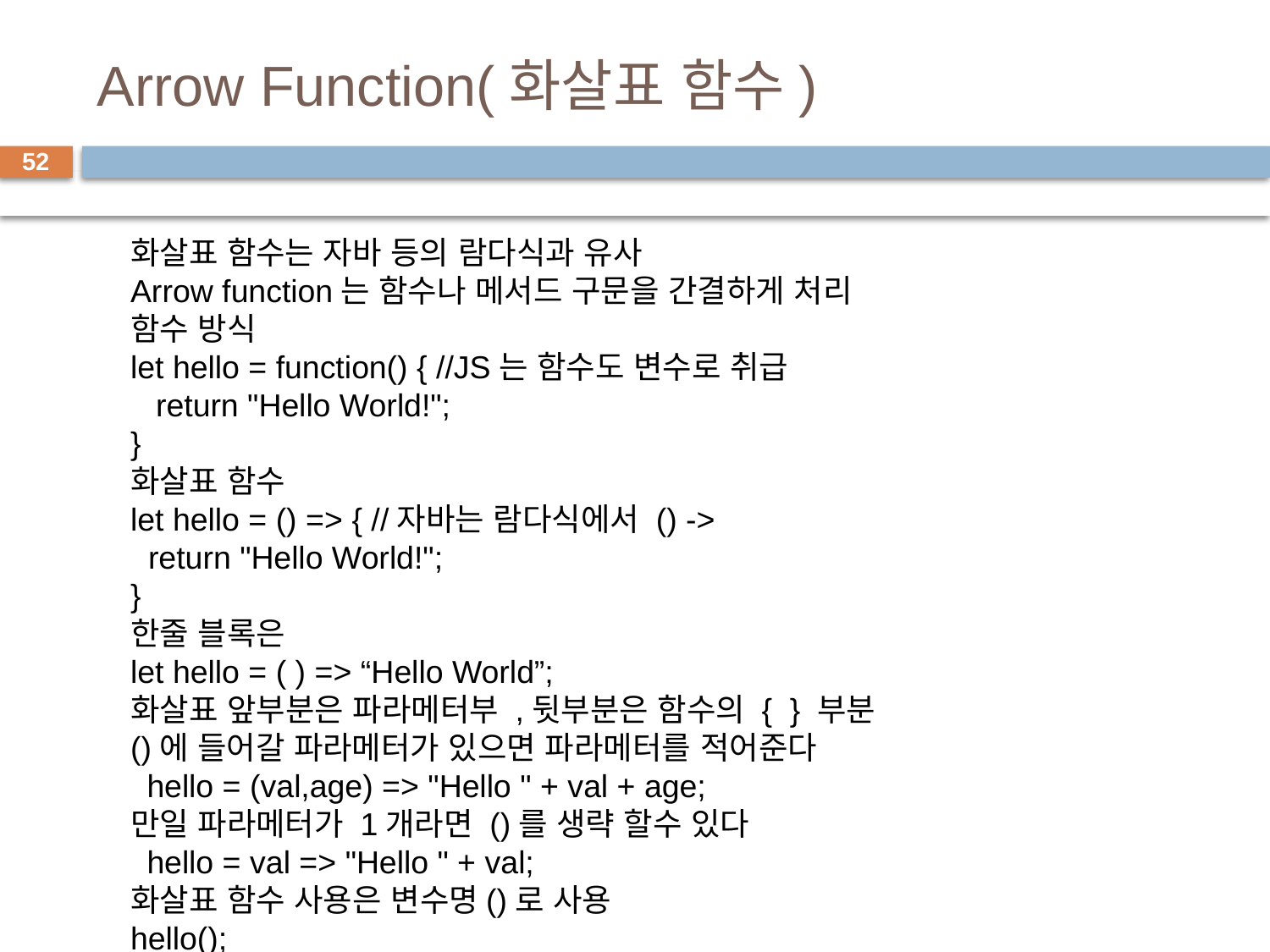

# Arrow Function(화살표 함수)
52
화살표 함수는 자바 등의 람다식과 유사
Arrow function는 함수나 메서드 구문을 간결하게 처리
함수 방식
let hello = function() { //JS는 함수도 변수로 취급
  return "Hello World!";
}
화살표 함수
let hello = () => { //자바는 람다식에서 () ->
  return "Hello World!";
}
한줄 블록은
let hello = ( ) => “Hello World”;
화살표 앞부분은 파라메터부 ,뒷부분은 함수의 {  } 부분
()에 들어갈 파라메터가 있으면 파라메터를 적어준다
 hello = (val,age) => "Hello " + val + age;
만일 파라메터가 1개라면 ()를 생략 할수 있다
 hello = val => "Hello " + val;
화살표 함수 사용은 변수명()로 사용
hello();